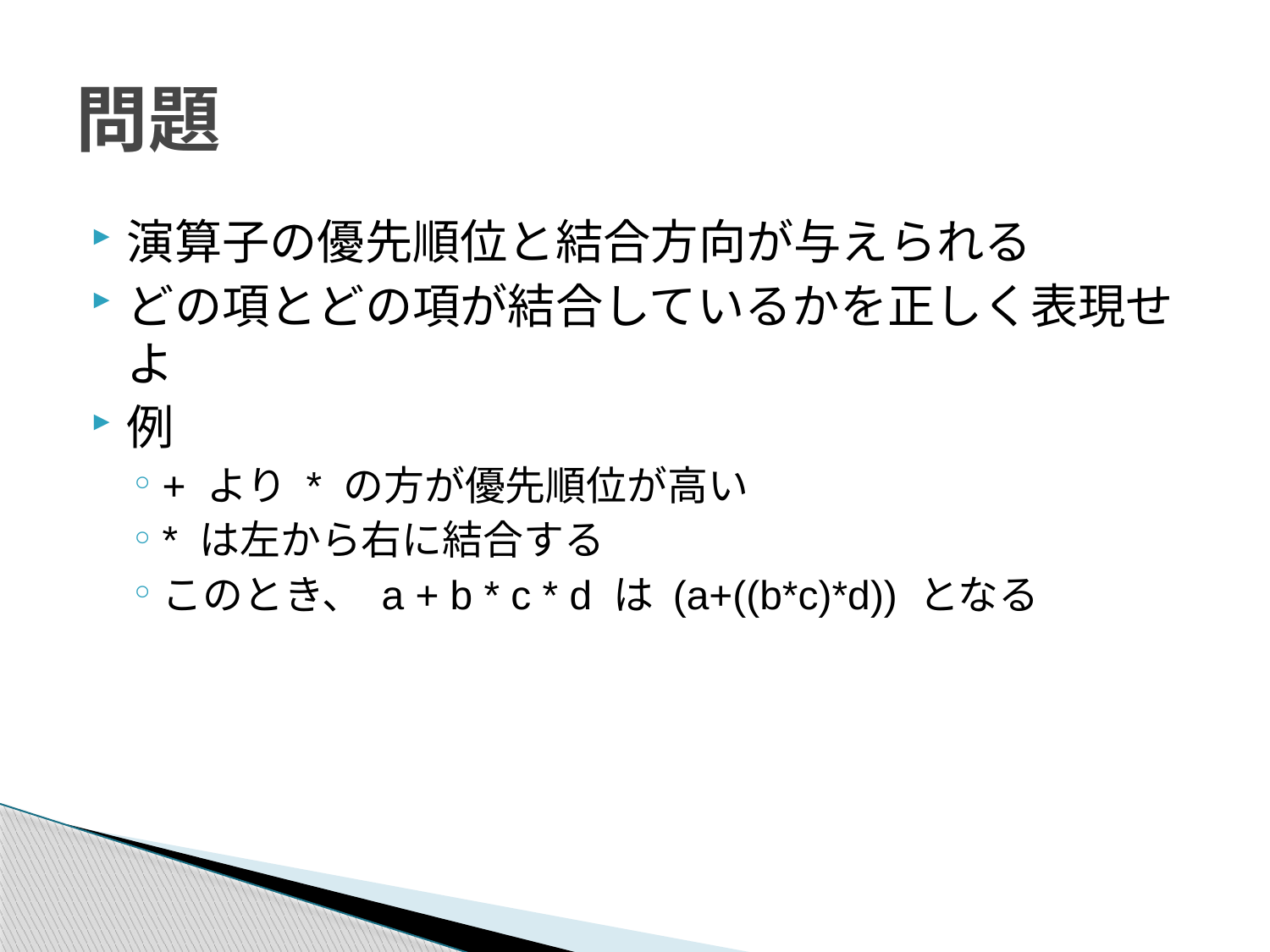

# 問題
演算子の優先順位と結合方向が与えられる
どの項とどの項が結合しているかを正しく表現せよ
例
+ より * の方が優先順位が高い
* は左から右に結合する
このとき、 a + b * c * d は (a+((b*c)*d)) となる